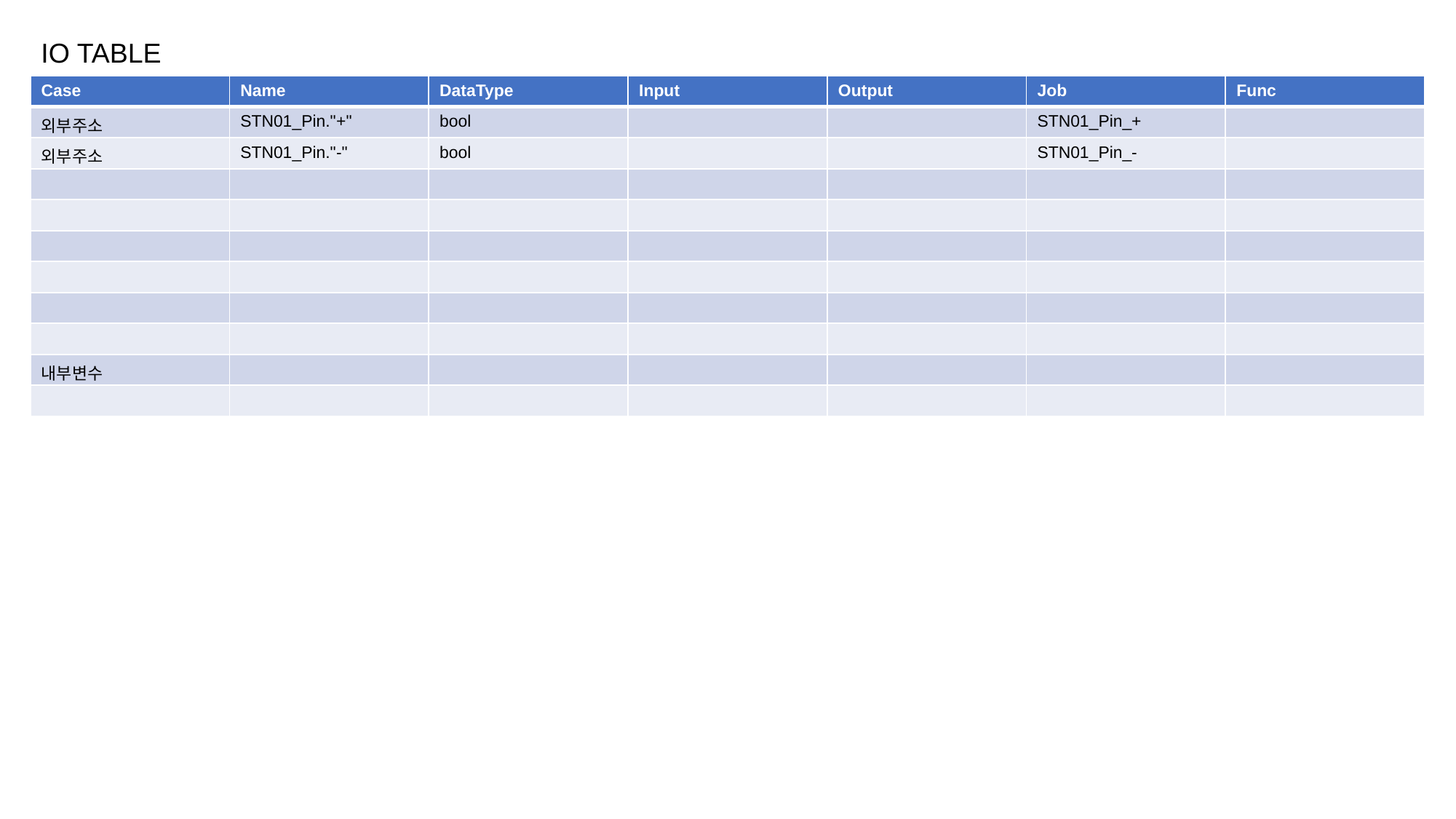

IO TABLE
| Case | Name | DataType | Input | Output | Job | Func |
| --- | --- | --- | --- | --- | --- | --- |
| 외부주소 | STN01\_Pin."+" | bool |  |  | STN01\_Pin\_+ |  |
| 외부주소 | STN01\_Pin."-" | bool |  |  | STN01\_Pin\_- |  |
|  |  |  |  |  |  |  |
|  |  |  |  |  |  |  |
|  |  |  |  |  |  |  |
|  |  |  |  |  |  |  |
|  |  |  |  |  |  |  |
|  |  |  |  |  |  |  |
| 내부변수 |  |  |  |  |  |  |
|  |  |  |  |  |  |  |